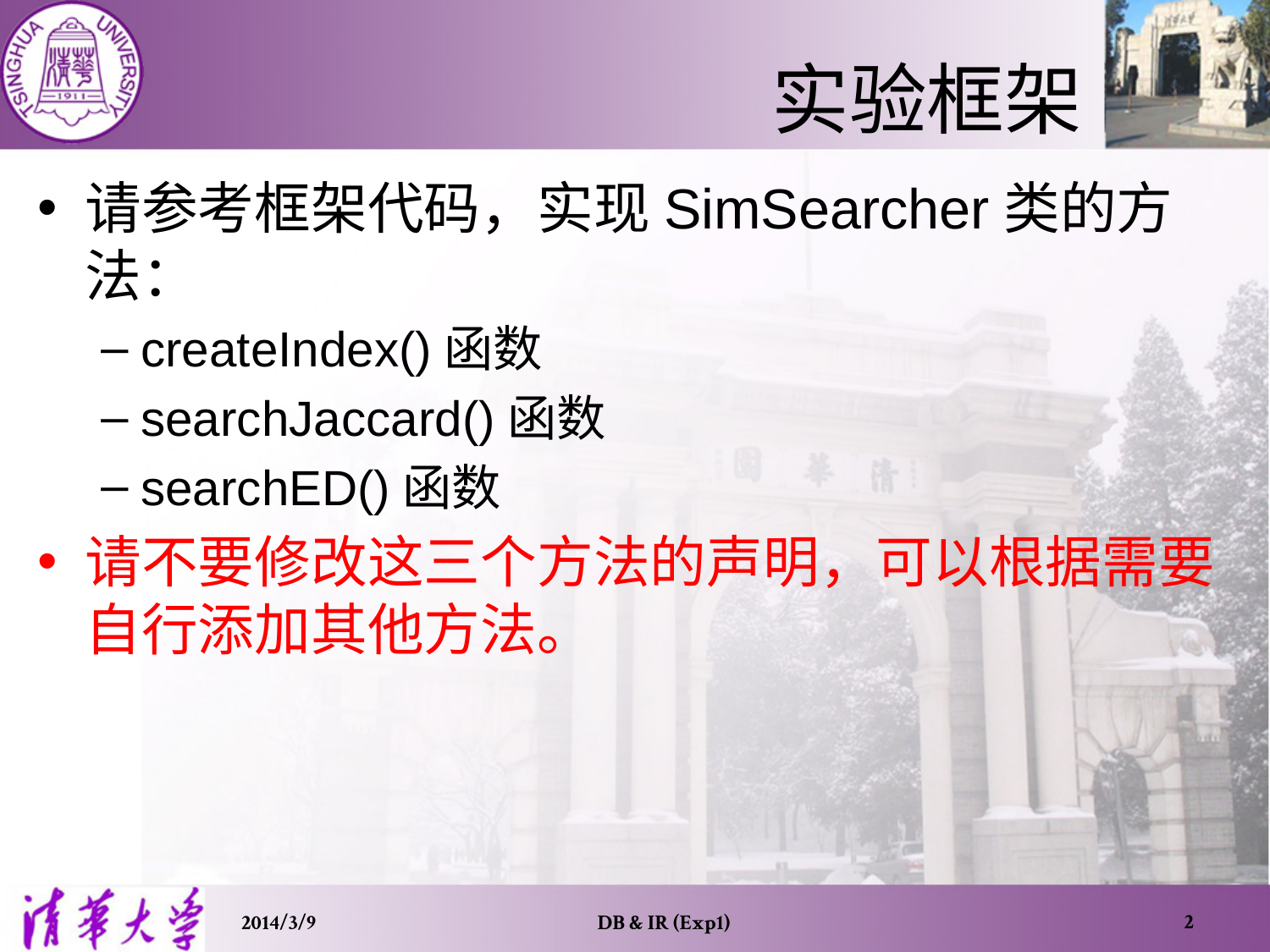

# 实验框架
请参考框架代码，实现SimSearcher类的方法：
createIndex()函数
searchJaccard()函数
searchED()函数
请不要修改这三个方法的声明，可以根据需要自行添加其他方法。

2014/3/9
DB & IR (Exp1)
2